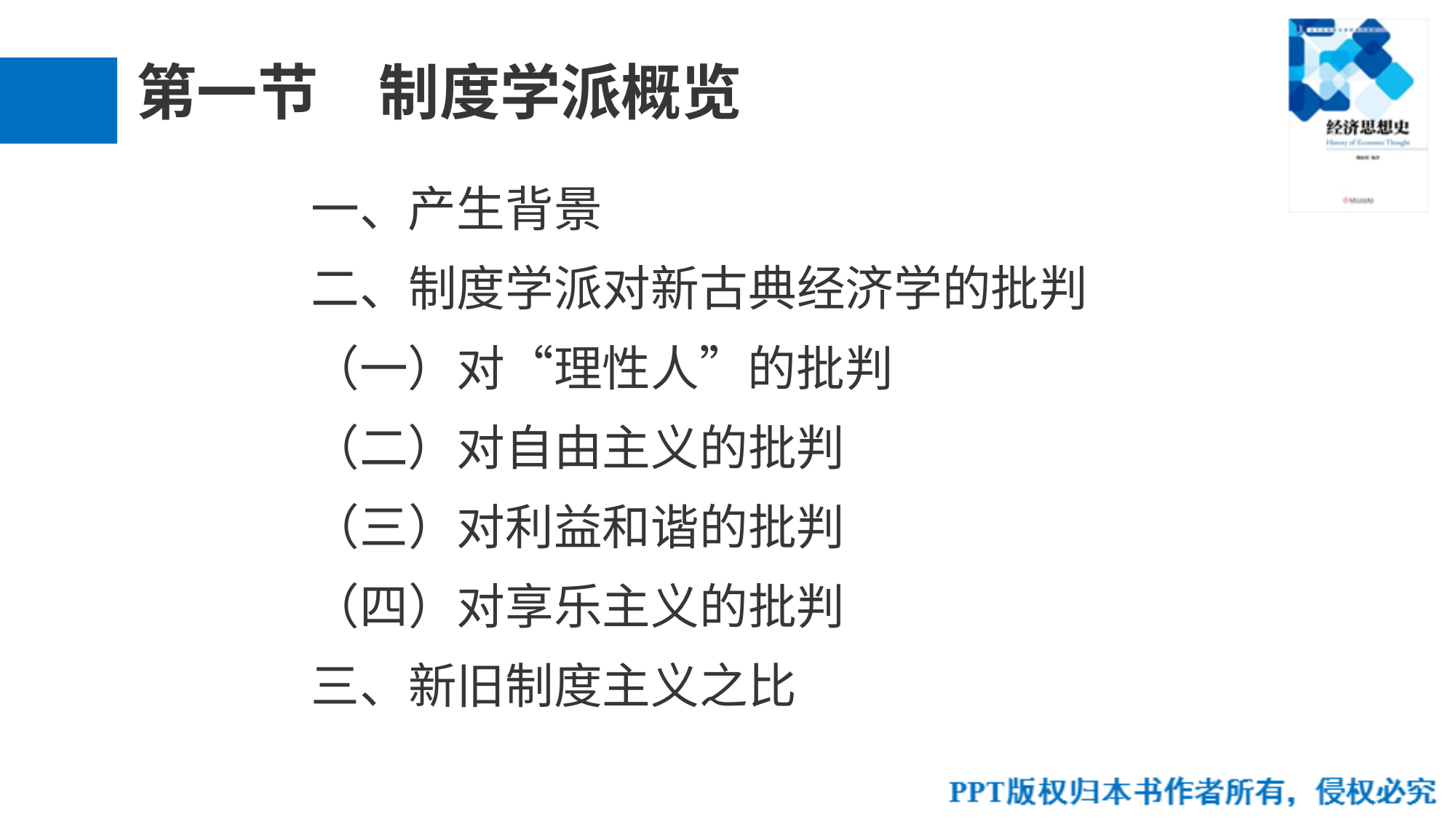

第一节　制度学派概览

一、产生背景
二、制度学派对新古典经济学的批判
（一）对“理性人”的批判
（二）对自由主义的批判
（三）对利益和谐的批判
（四）对享乐主义的批判
三、新旧制度主义之比